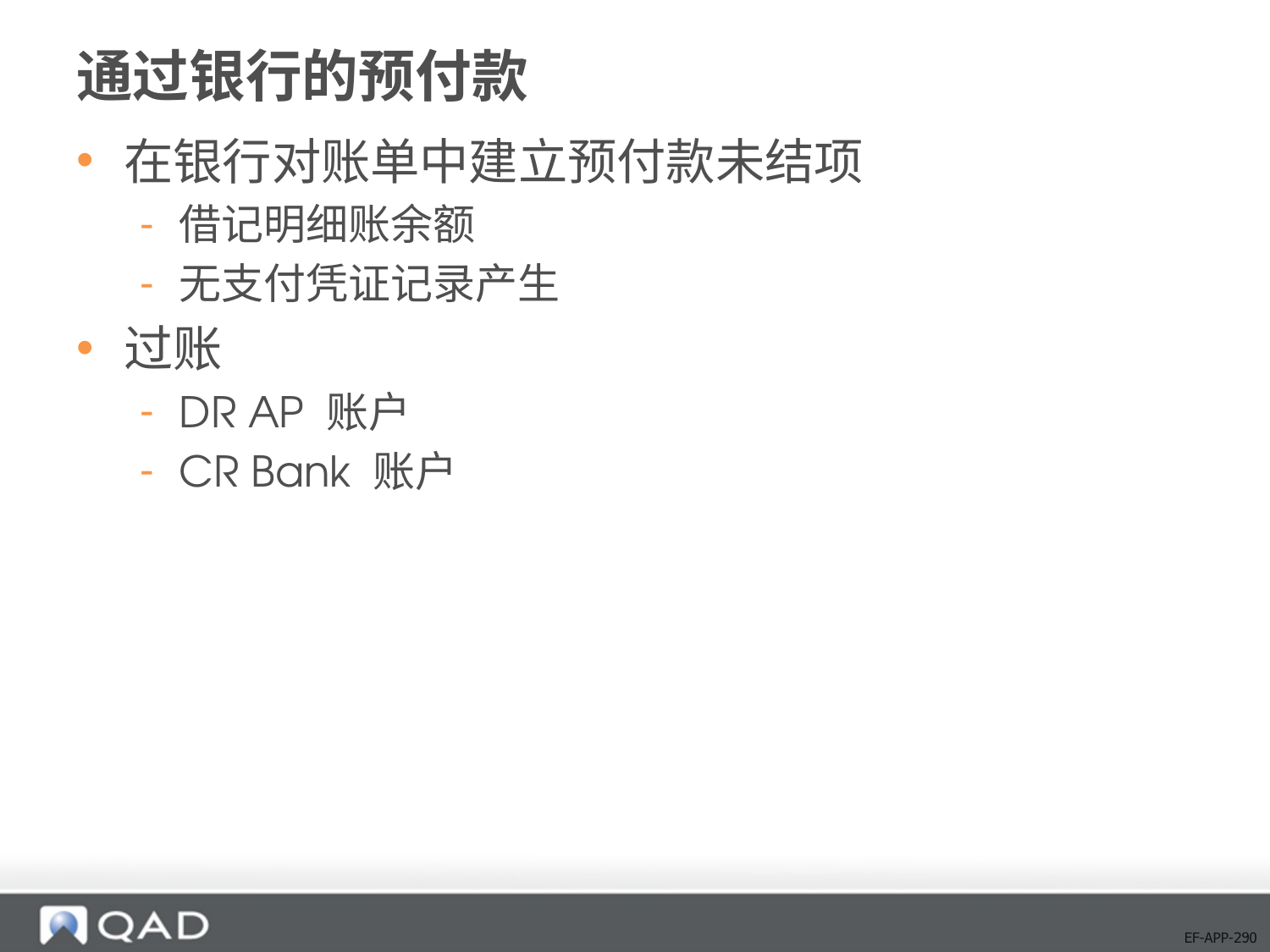

# 通过银行的预付款
在银行对账单中建立预付款未结项
借记明细账余额
无支付凭证记录产生
过账
DR AP 账户
CR Bank 账户
EF-APP-290